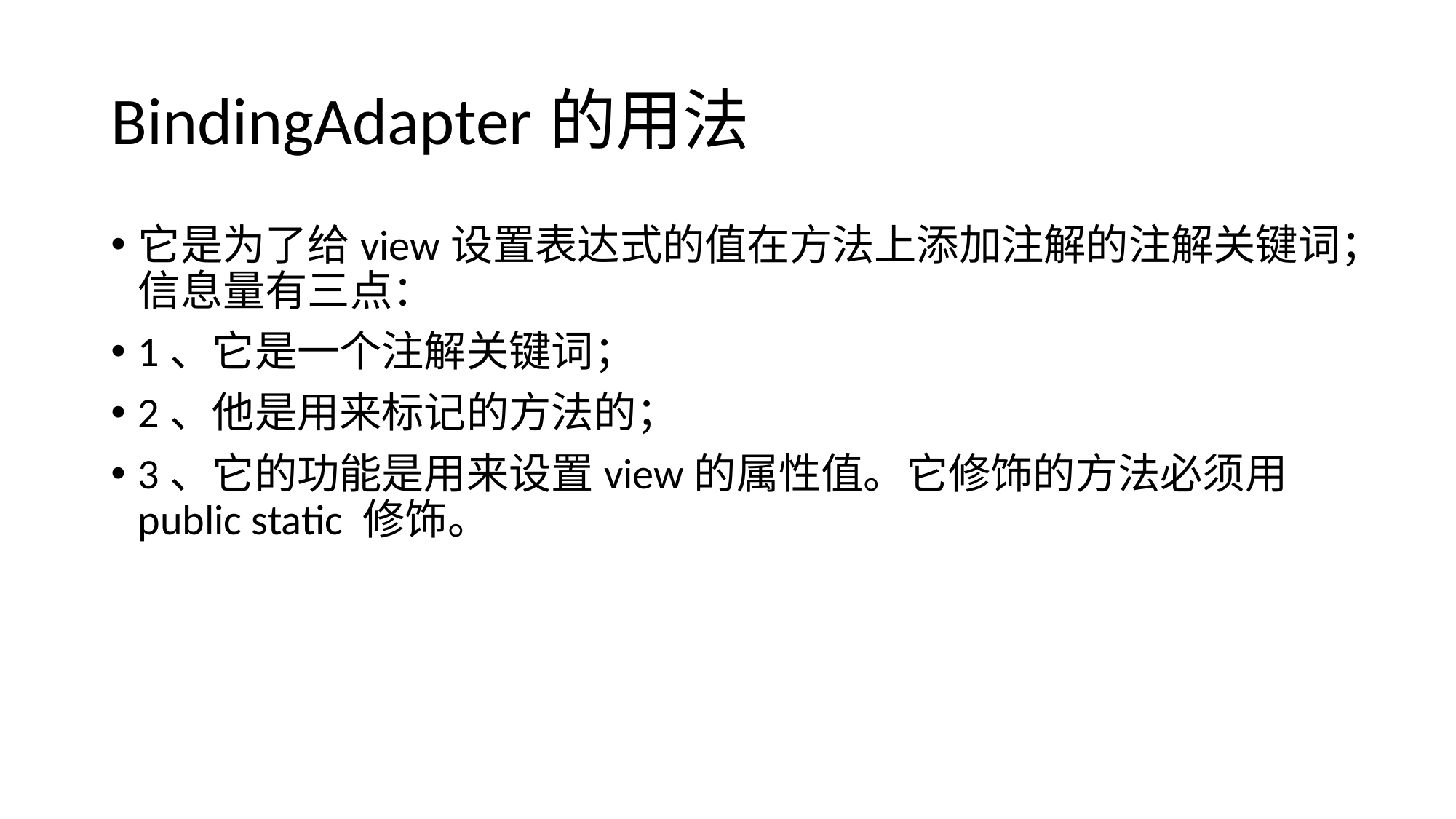

# BindingAdapter的用法
它是为了给view设置表达式的值在方法上添加注解的注解关键词；信息量有三点：
1、它是一个注解关键词；
2、他是用来标记的方法的；
3、它的功能是用来设置view的属性值。它修饰的方法必须用public static 修饰。